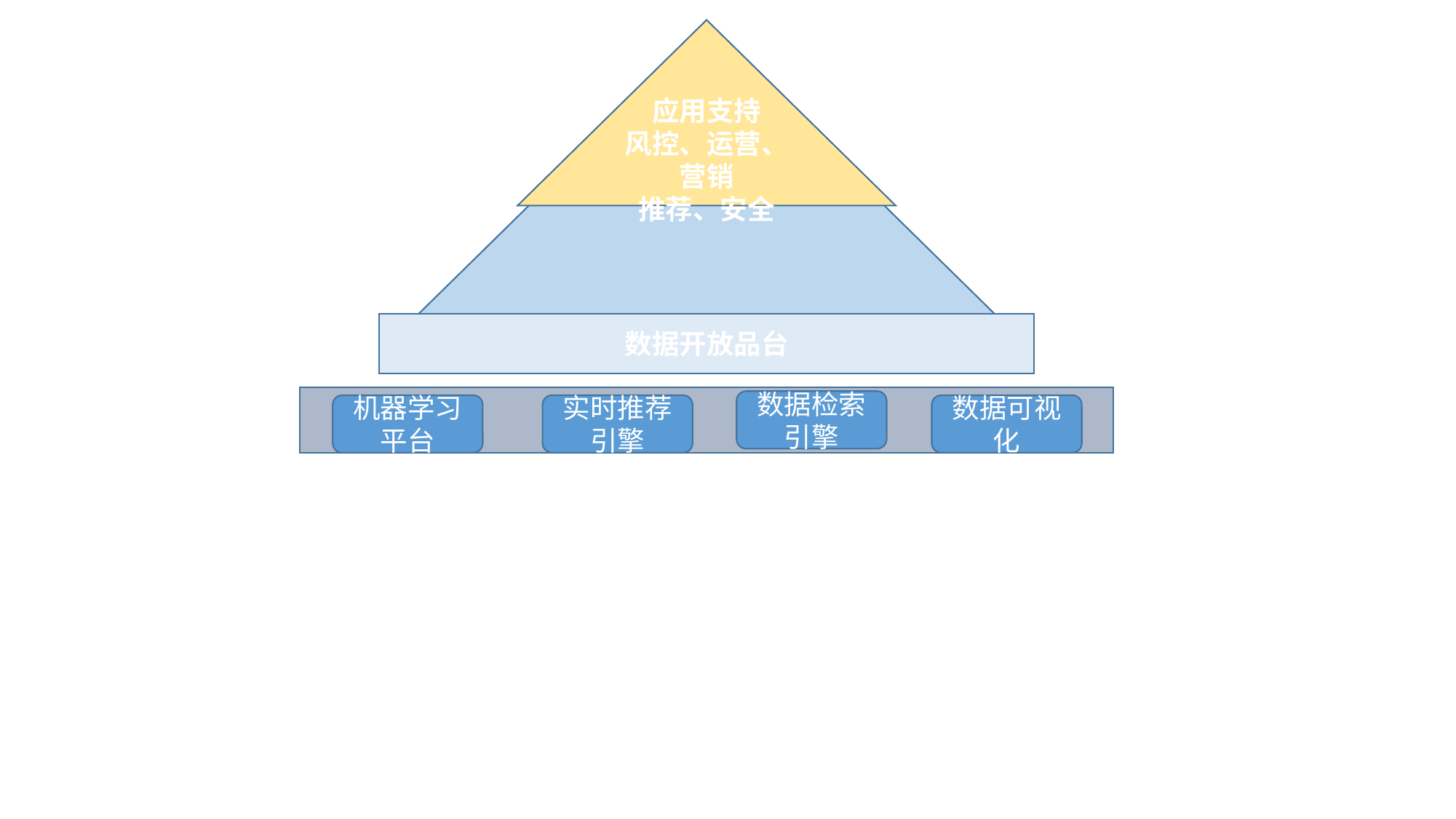

应用支持
风控、运营、营销
推荐、安全

数据开放品台

数据检索引擎
机器学习平台
实时推荐引擎
数据可视化